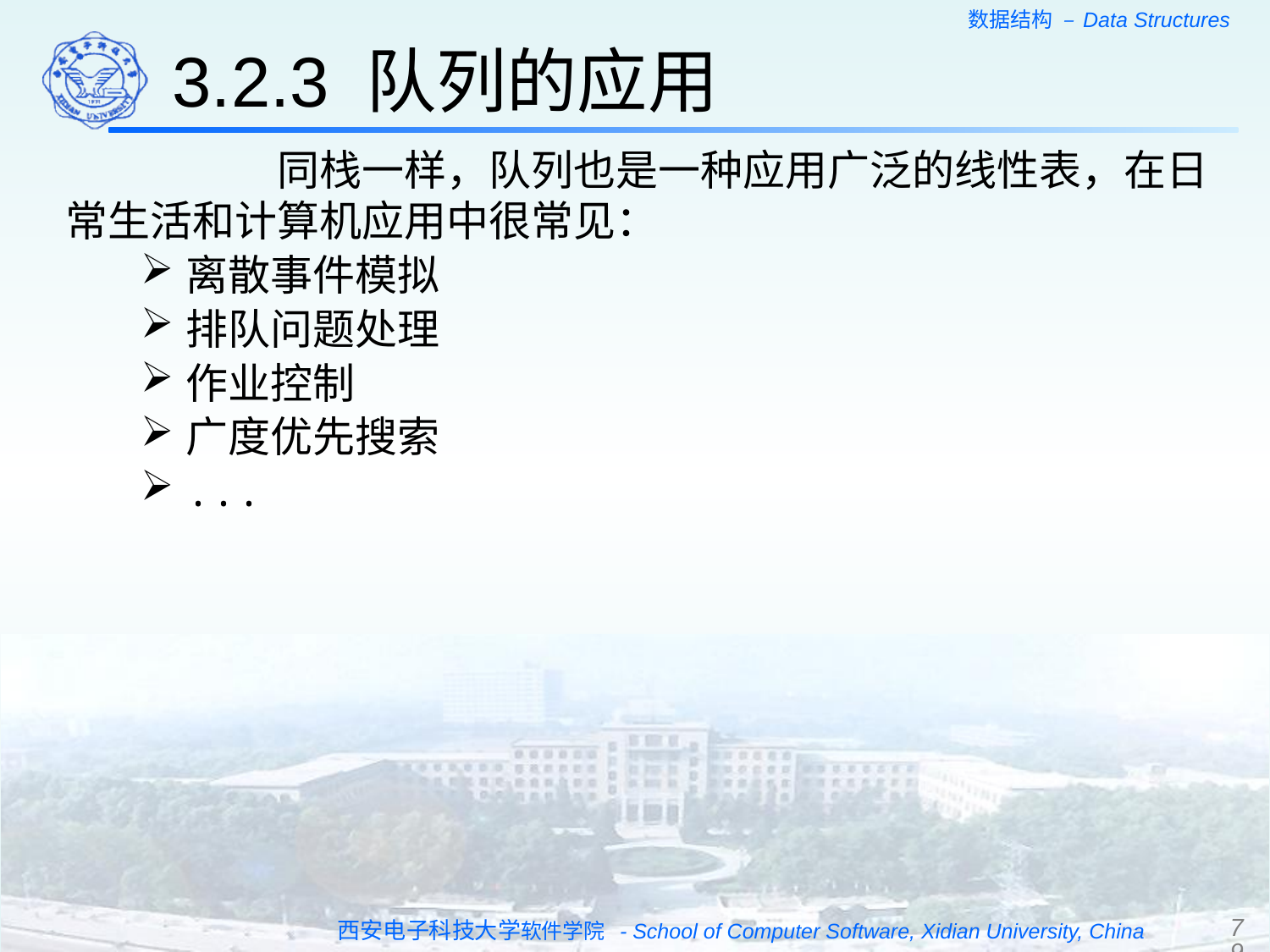

3.2.3 队列的应用
	　　同栈一样，队列也是一种应用广泛的线性表，在日常生活和计算机应用中很常见：
离散事件模拟
排队问题处理
作业控制
广度优先搜索
...
79